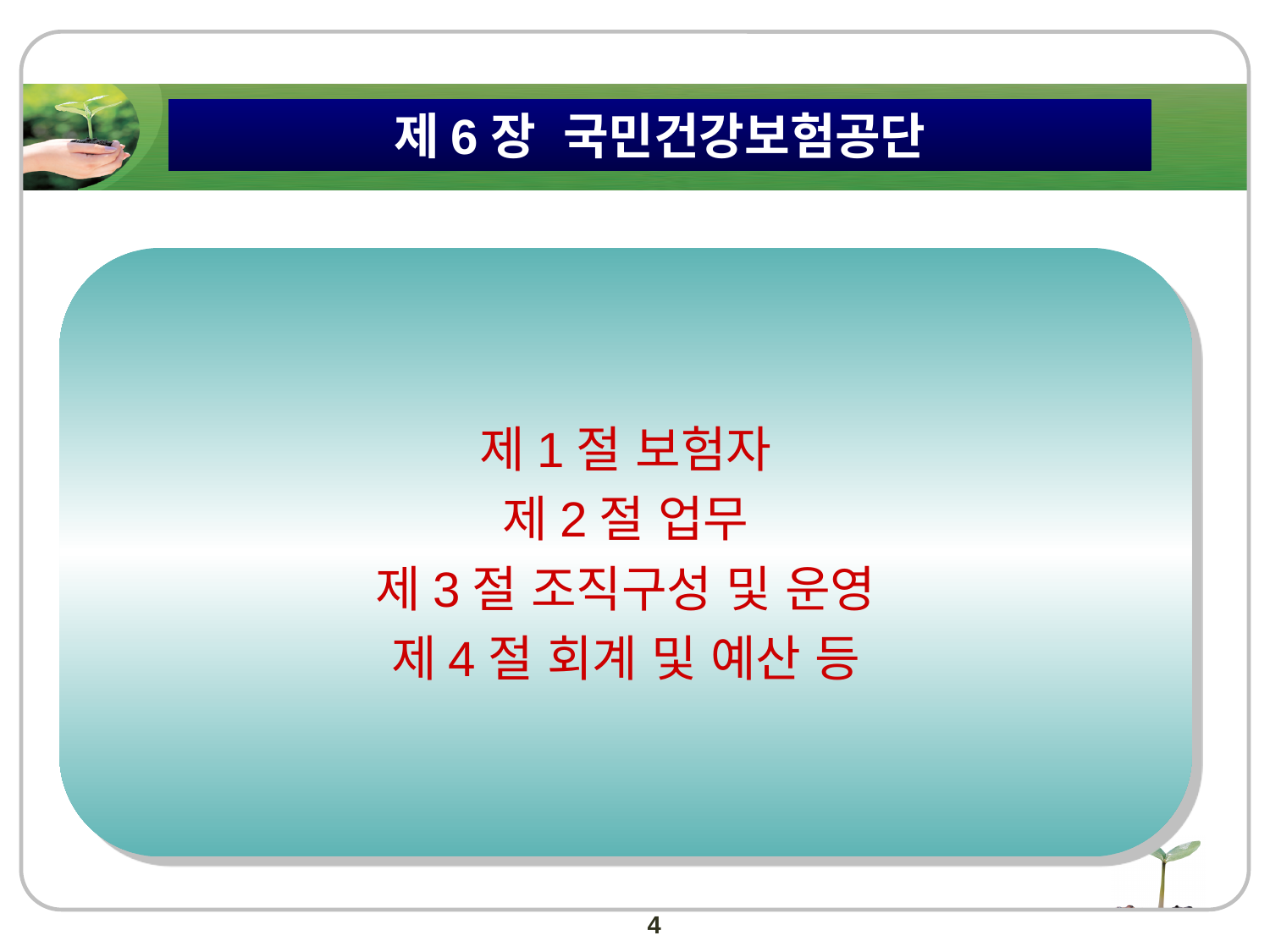

제6장  국민건강보험공단
제1절 보험자
제2절 업무
제3절 조직구성 및 운영
제4절 회계 및 예산 등
4